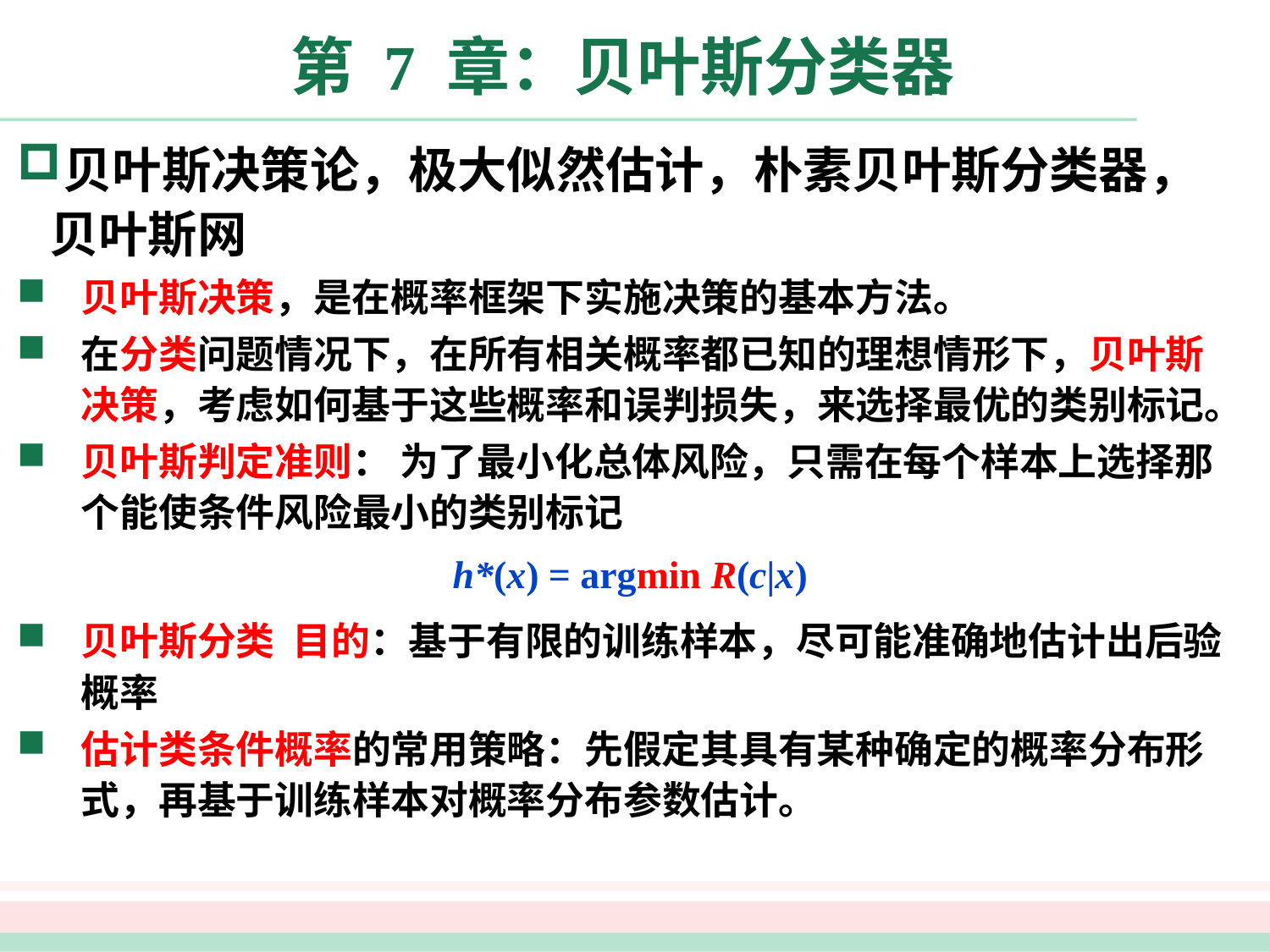

# 第 7 章：贝叶斯分类器
贝叶斯决策论，极大似然估计，朴素贝叶斯分类器，贝叶斯网
贝叶斯决策，是在概率框架下实施决策的基本方法。
在分类问题情况下，在所有相关概率都已知的理想情形下，贝叶斯决策，考虑如何基于这些概率和误判损失，来选择最优的类别标记。
贝叶斯判定准则： 为了最小化总体风险，只需在每个样本上选择那个能使条件风险最小的类别标记
h*(x) = argmin R(c|x)
贝叶斯分类  目的：基于有限的训练样本，尽可能准确地估计出后验概率
估计类条件概率的常用策略：先假定其具有某种确定的概率分布形式，再基于训练样本对概率分布参数估计。